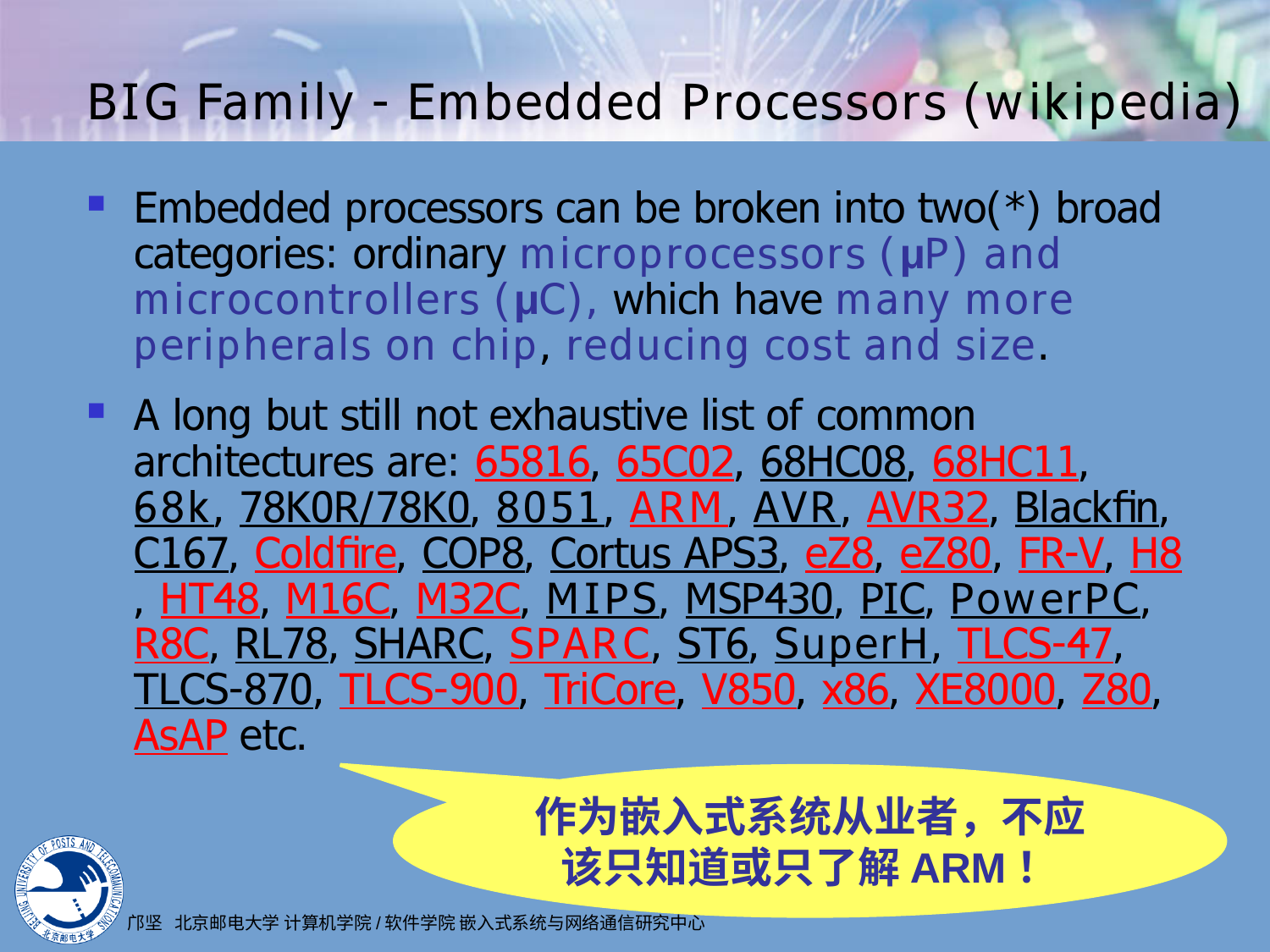

# BIG Family - Embedded Processors (wikipedia)
Embedded processors can be broken into two(*) broad categories: ordinary microprocessors (μP) and microcontrollers (μC), which have many more peripherals on chip, reducing cost and size.
A long but still not exhaustive list of common architectures are: 65816, 65C02, 68HC08, 68HC11, 68k, 78K0R/78K0, 8051, ARM, AVR, AVR32, Blackfin, C167, Coldfire, COP8, Cortus APS3, eZ8, eZ80, FR-V, H8, HT48, M16C, M32C, MIPS, MSP430, PIC, PowerPC, R8C, RL78, SHARC, SPARC, ST6, SuperH, TLCS-47, TLCS-870, TLCS-900, TriCore, V850, x86, XE8000, Z80, AsAP etc.
作为嵌入式系统从业者，不应该只知道或只了解ARM！